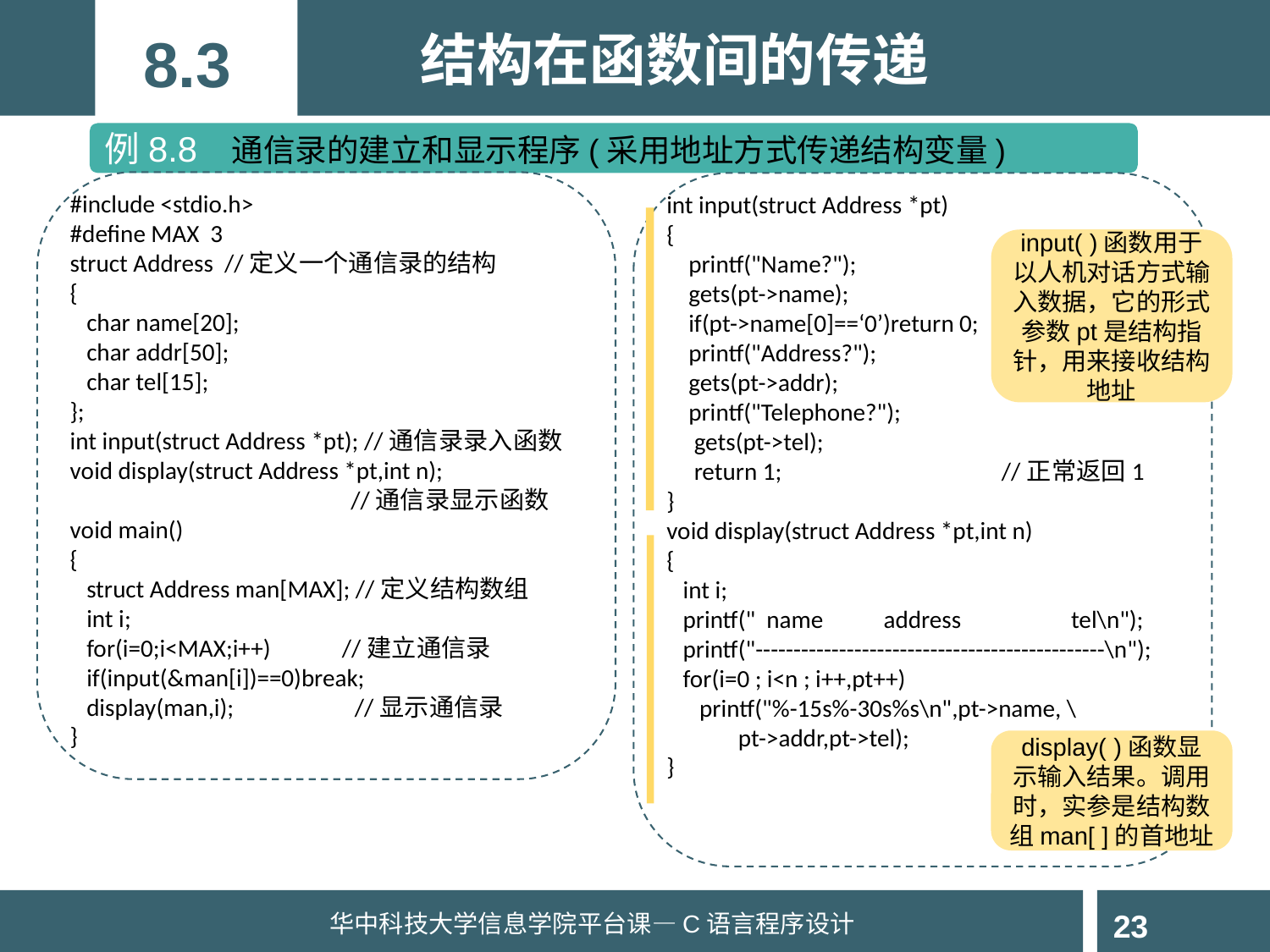

结构在函数间的传递
8.3
例8.8   通信录的建立和显示程序(采用地址方式传递结构变量)

#include <stdio.h>
#define MAX  3
struct Address  //定义一个通信录的结构
{
   char name[20];
   char addr[50];
   char tel[15];
};
int input(struct Address *pt); //通信录录入函数
void display(struct Address *pt,int n);
                                                   //通信录显示函数
void main()
{
   struct Address man[MAX]; //定义结构数组
   int i;
   for(i=0;i<MAX;i++)             //建立通信录
   if(input(&man[i])==0)break;
   display(man,i);                      //显示通信录
}
int input(struct Address *pt)
{
    printf("Name?");
    gets(pt->name);
    if(pt->name[0]==‘0’)return 0;
    printf("Address?");
    gets(pt->addr);
    printf("Telephone?");
     gets(pt->tel);
     return 1;                                        //正常返回1
}
void display(struct Address *pt,int n)
{
   int i;
   printf("  name           address                    tel\n");
   printf("----------------------------------------------\n");
   for(i=0 ; i<n ; i++,pt++)
      printf("%-15s%-30s%s\n",pt->name, \
             pt->addr,pt->tel);
}

input( )函数用于以人机对话方式输入数据，它的形式参数pt是结构指针，用来接收结构地址

display( )函数显示输入结果。调用时，实参是结构数组man[ ]的首地址